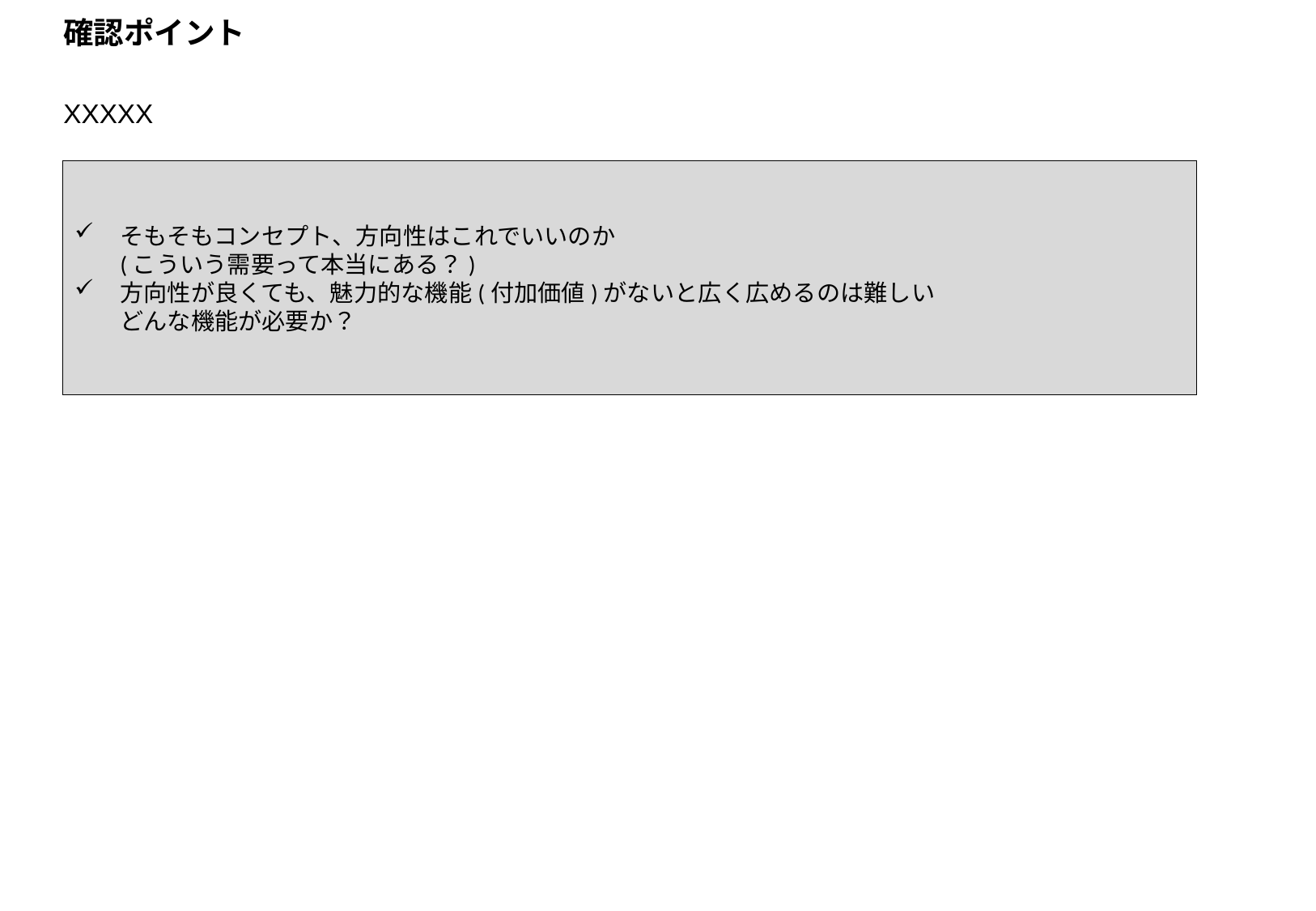

確認ポイント
# XXXXX
そもそもコンセプト、方向性はこれでいいのか
(こういう需要って本当にある？)
方向性が良くても、魅力的な機能(付加価値)がないと広く広めるのは難しい
どんな機能が必要か？